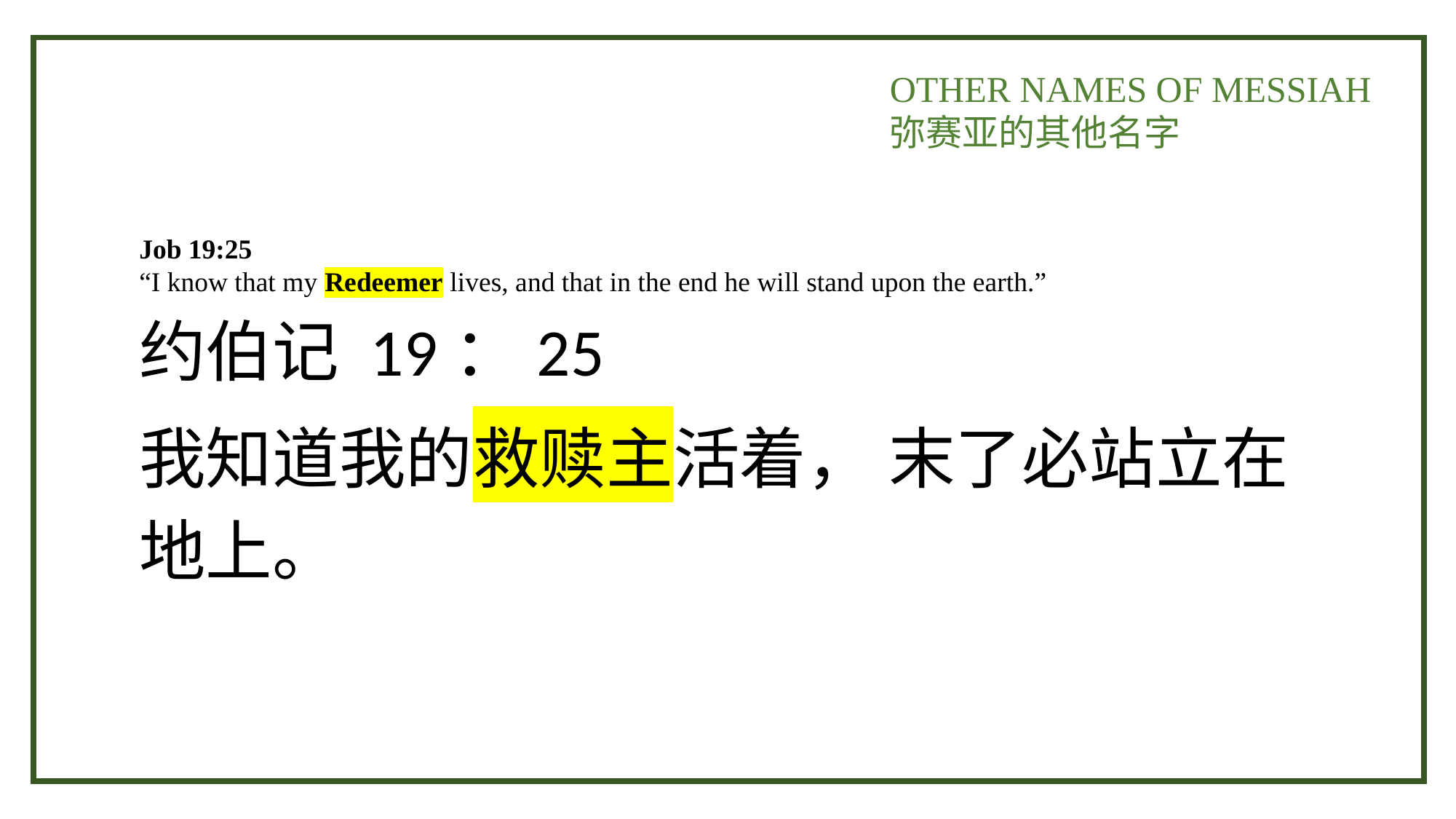

OTHER NAMES OF MESSIAH
弥赛亚的其他名字
Job 19:25
“I know that my Redeemer lives, and that in the end he will stand upon the earth.”
约伯记 19：25
我知道我的救赎主活着， 末了必站立在地上。